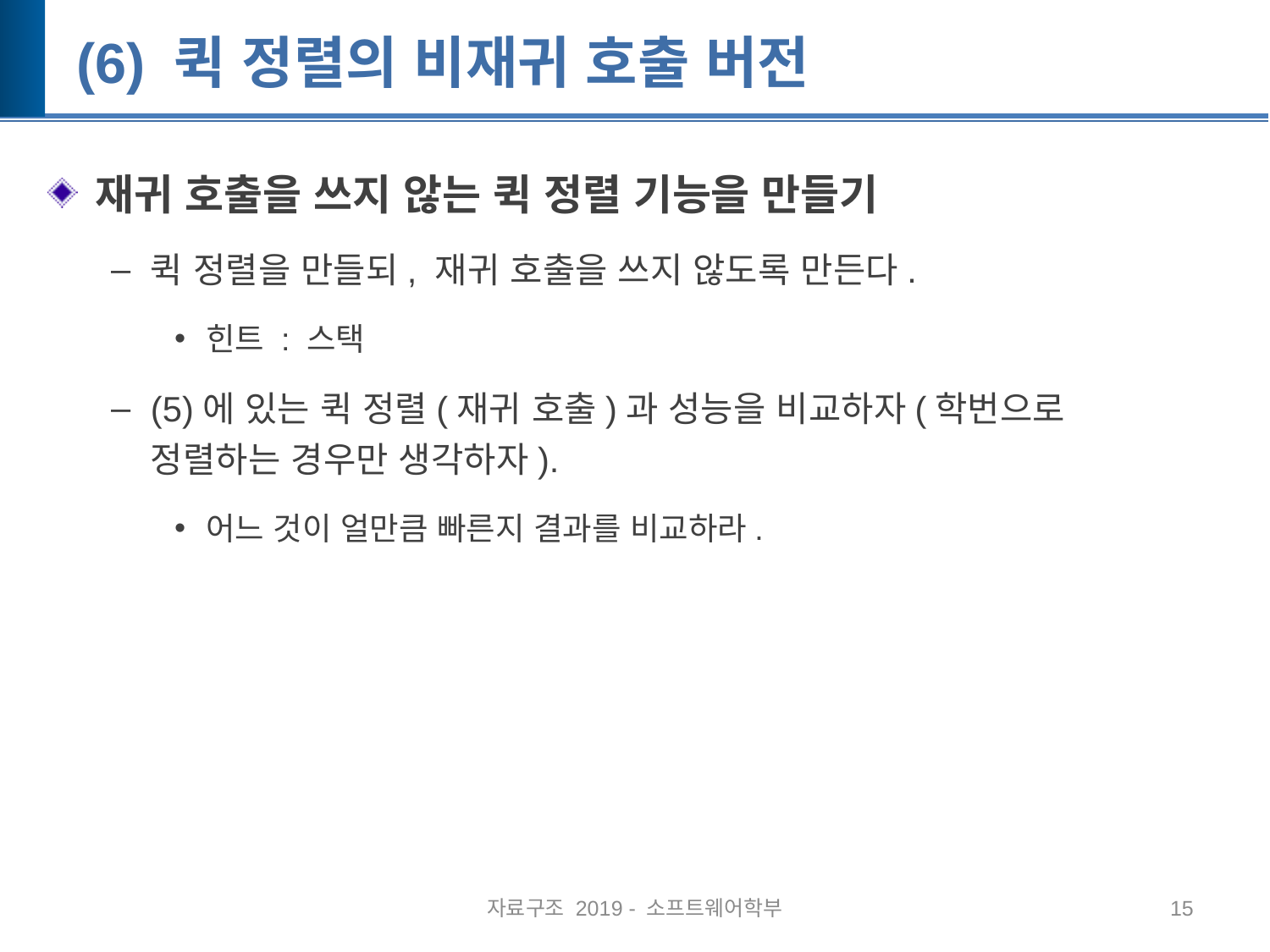

# (6) 퀵 정렬의 비재귀 호출 버전
재귀 호출을 쓰지 않는 퀵 정렬 기능을 만들기
퀵 정렬을 만들되, 재귀 호출을 쓰지 않도록 만든다.
힌트 : 스택
(5)에 있는 퀵 정렬(재귀 호출)과 성능을 비교하자(학번으로 정렬하는 경우만 생각하자).
어느 것이 얼만큼 빠른지 결과를 비교하라.

자료구조 2019 - 소프트웨어학부
15